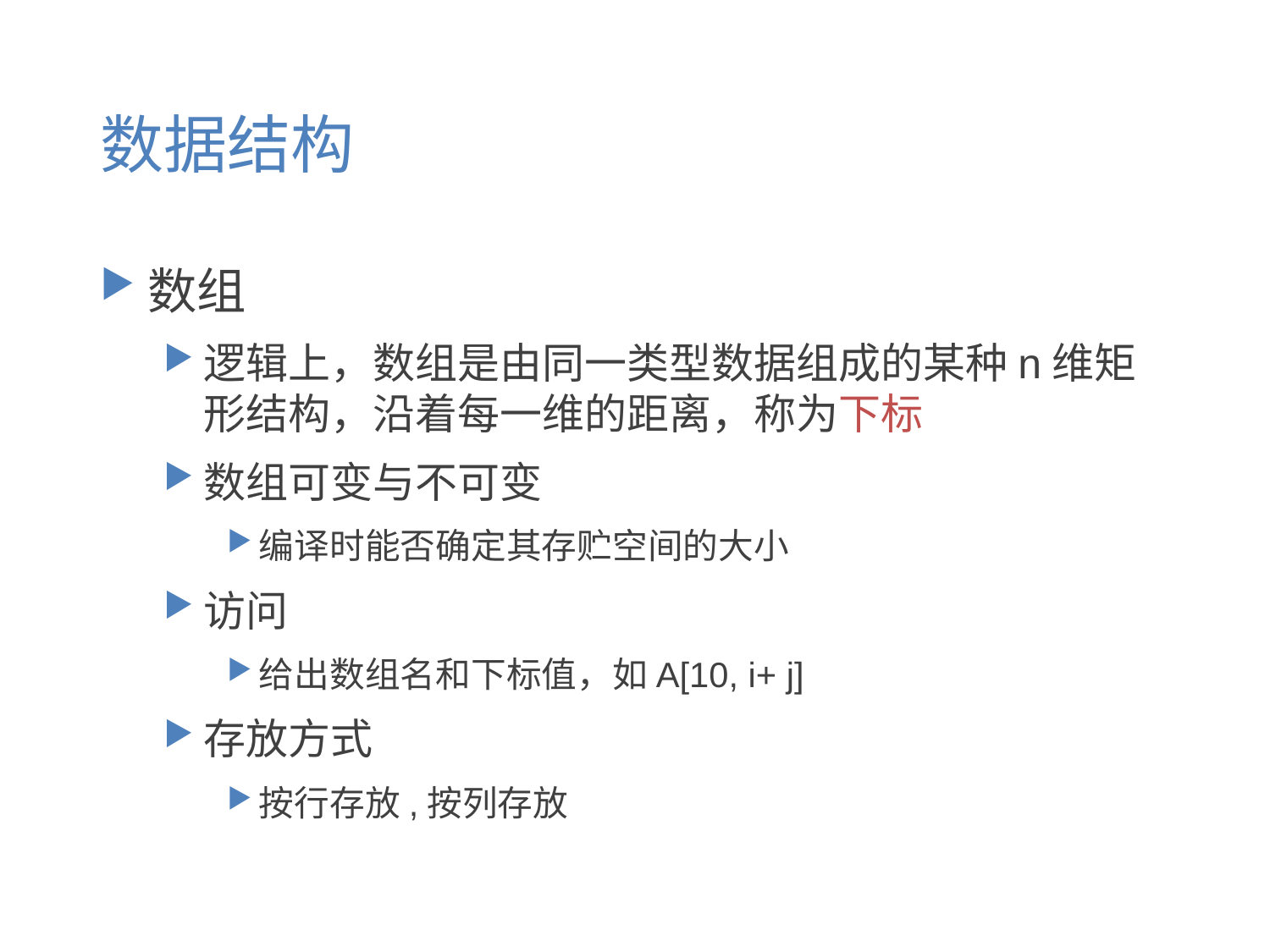

# 数据结构
数组
逻辑上，数组是由同一类型数据组成的某种n维矩形结构，沿着每一维的距离，称为下标
数组可变与不可变
编译时能否确定其存贮空间的大小
访问
给出数组名和下标值，如A[10, i+ j]
存放方式
按行存放,按列存放